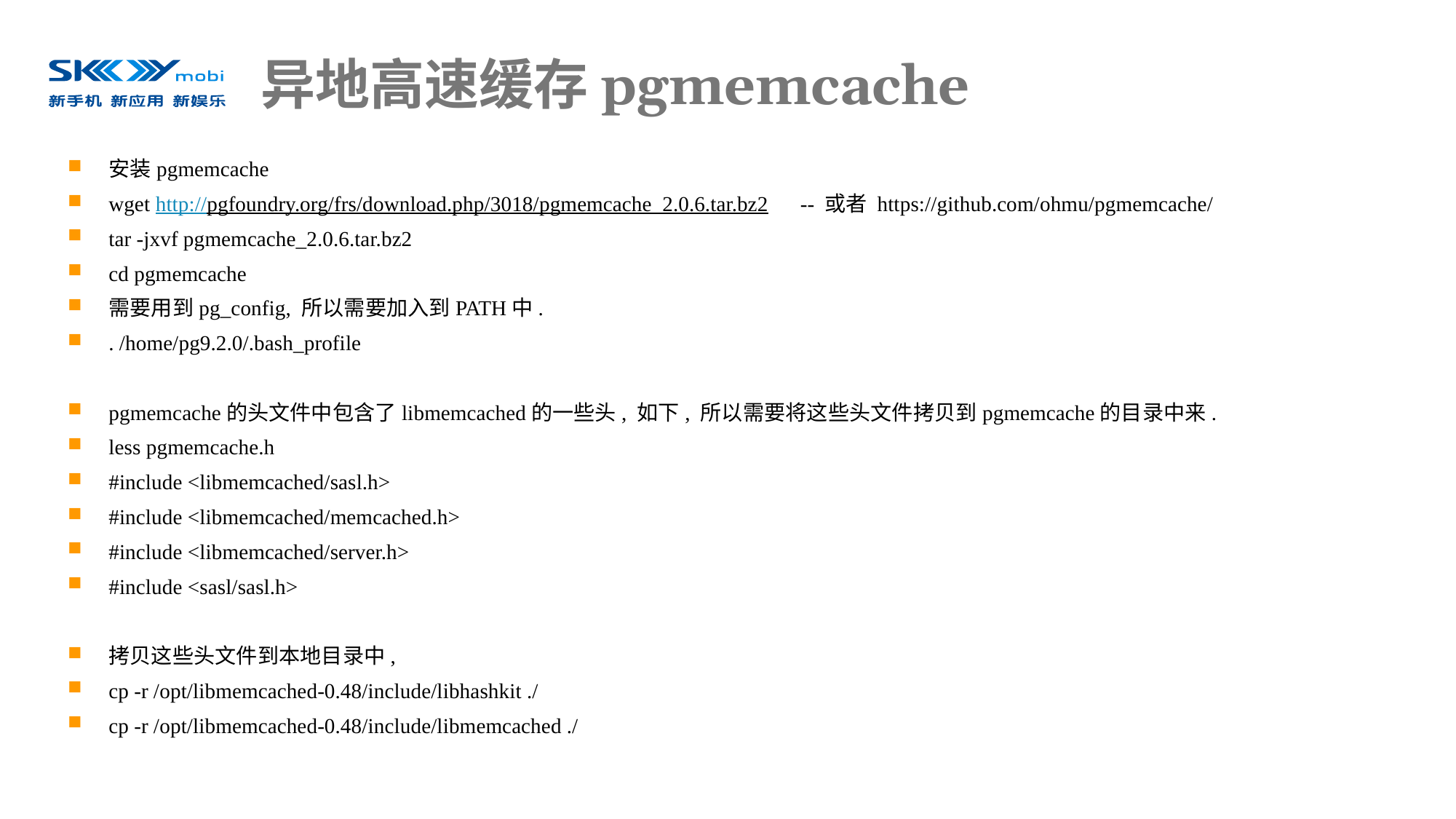

# 异地高速缓存pgmemcache
安装pgmemcache
wget http://pgfoundry.org/frs/download.php/3018/pgmemcache_2.0.6.tar.bz2      -- 或者 https://github.com/ohmu/pgmemcache/
tar -jxvf pgmemcache_2.0.6.tar.bz2
cd pgmemcache
需要用到pg_config, 所以需要加入到PATH中.
. /home/pg9.2.0/.bash_profile

pgmemcache的头文件中包含了libmemcached的一些头, 如下, 所以需要将这些头文件拷贝到pgmemcache的目录中来.
less pgmemcache.h
#include <libmemcached/sasl.h>
#include <libmemcached/memcached.h>
#include <libmemcached/server.h>
#include <sasl/sasl.h>

拷贝这些头文件到本地目录中,
cp -r /opt/libmemcached-0.48/include/libhashkit ./
cp -r /opt/libmemcached-0.48/include/libmemcached ./